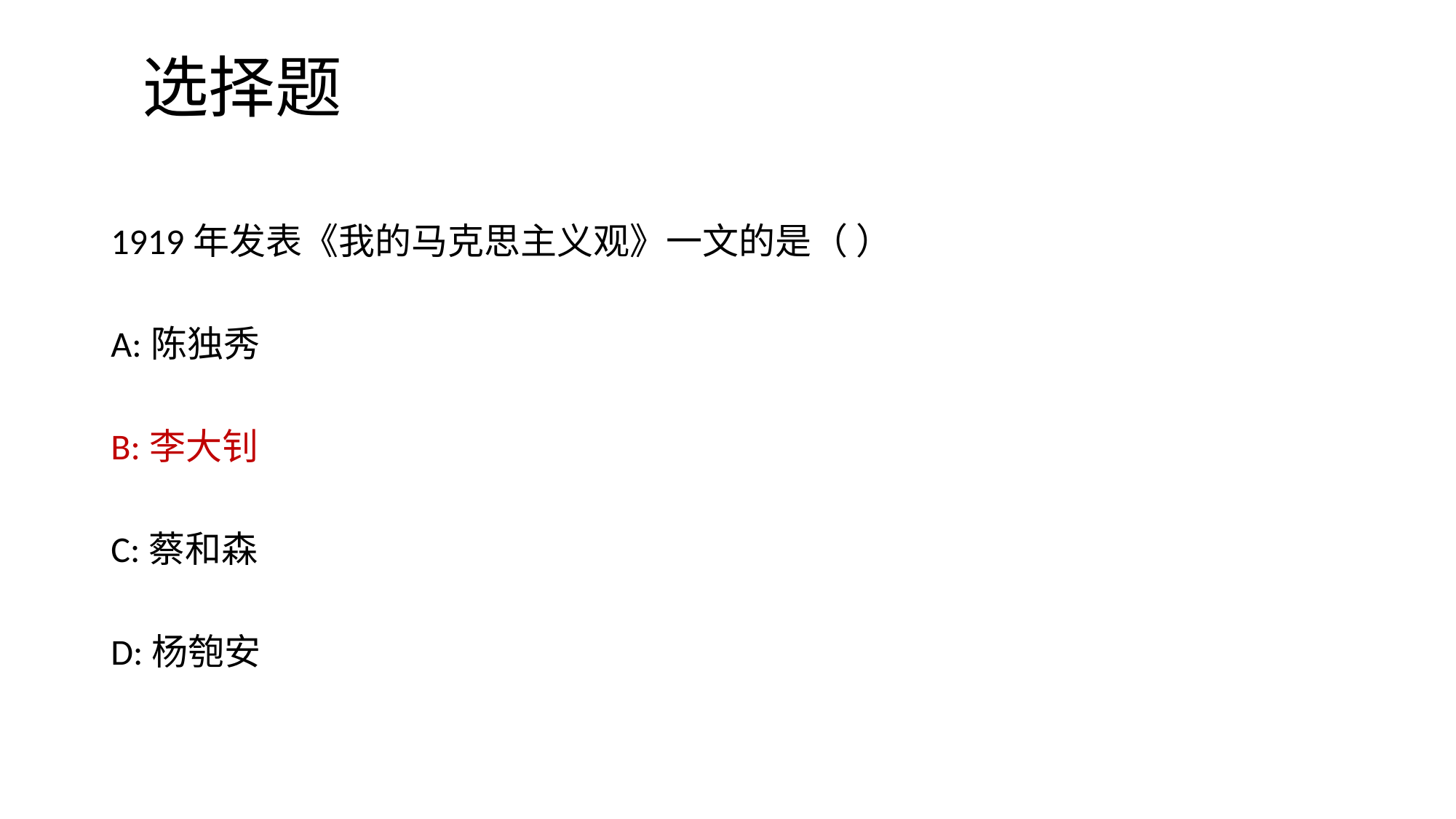

# 选择题
1919年发表《我的马克思主义观》一文的是（ ）
A:陈独秀
B:李大钊
C:蔡和森
D:杨匏安